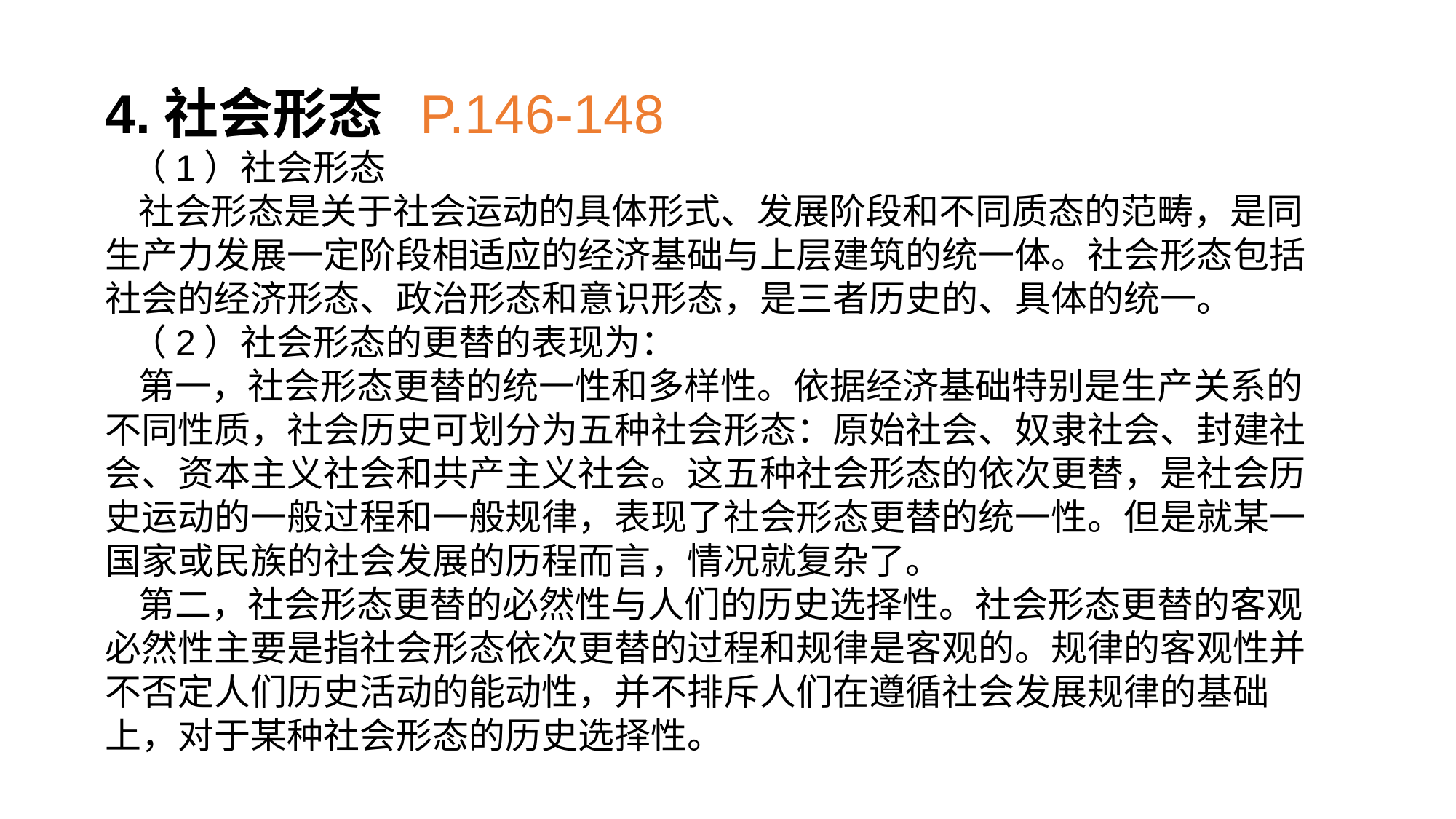

4.社会形态  P.146-148
  （1）社会形态
   社会形态是关于社会运动的具体形式、发展阶段和不同质态的范畴，是同生产力发展一定阶段相适应的经济基础与上层建筑的统一体。社会形态包括社会的经济形态、政治形态和意识形态，是三者历史的、具体的统一。
  （2）社会形态的更替的表现为：
   第一，社会形态更替的统一性和多样性。依据经济基础特别是生产关系的不同性质，社会历史可划分为五种社会形态：原始社会、奴隶社会、封建社会、资本主义社会和共产主义社会。这五种社会形态的依次更替，是社会历史运动的一般过程和一般规律，表现了社会形态更替的统一性。但是就某一国家或民族的社会发展的历程而言，情况就复杂了。
   第二，社会形态更替的必然性与人们的历史选择性。社会形态更替的客观必然性主要是指社会形态依次更替的过程和规律是客观的。规律的客观性并不否定人们历史活动的能动性，并不排斥人们在遵循社会发展规律的基础上，对于某种社会形态的历史选择性。